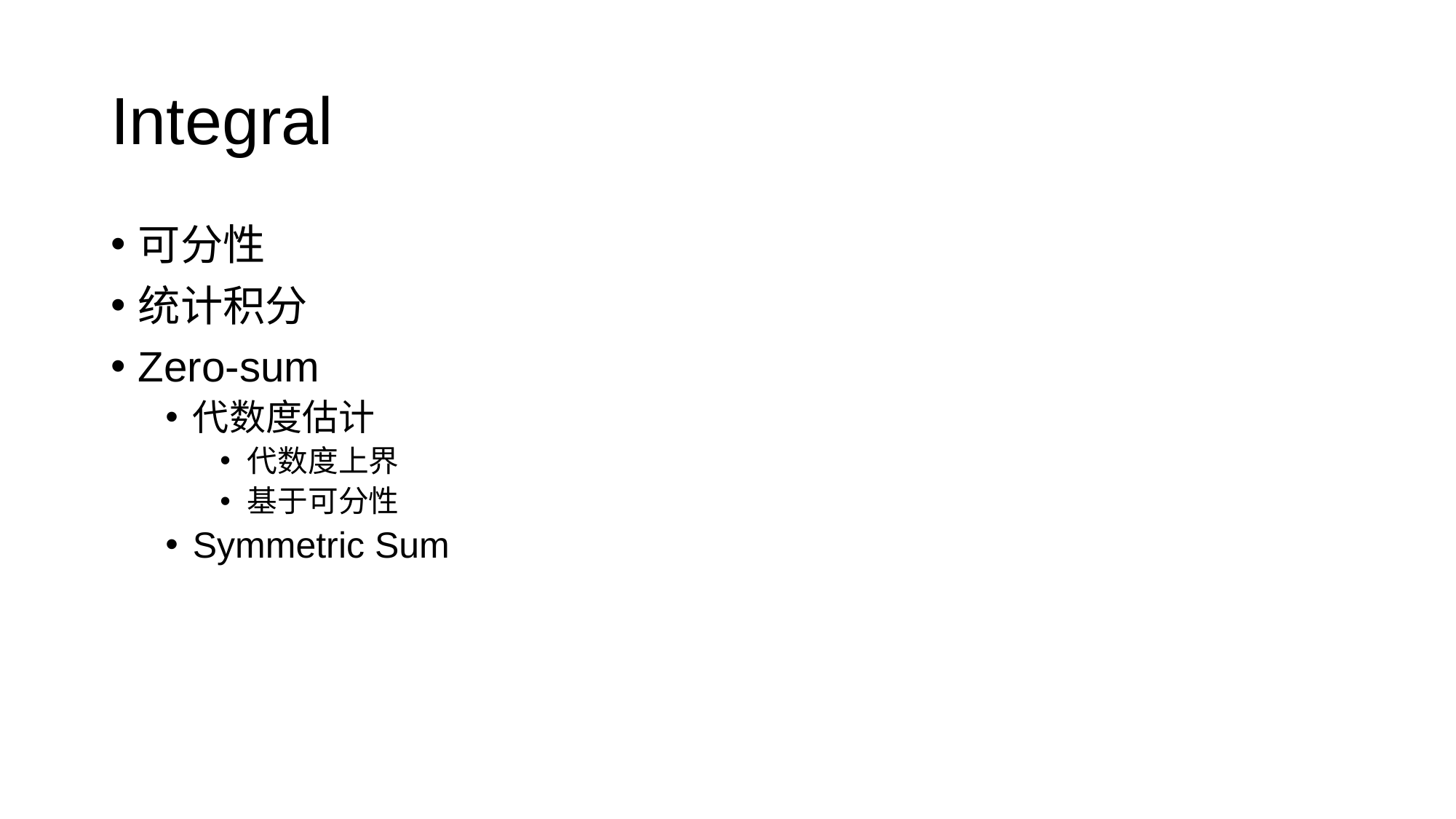

# Integral
可分性
统计积分
Zero-sum
代数度估计
代数度上界
基于可分性
Symmetric Sum